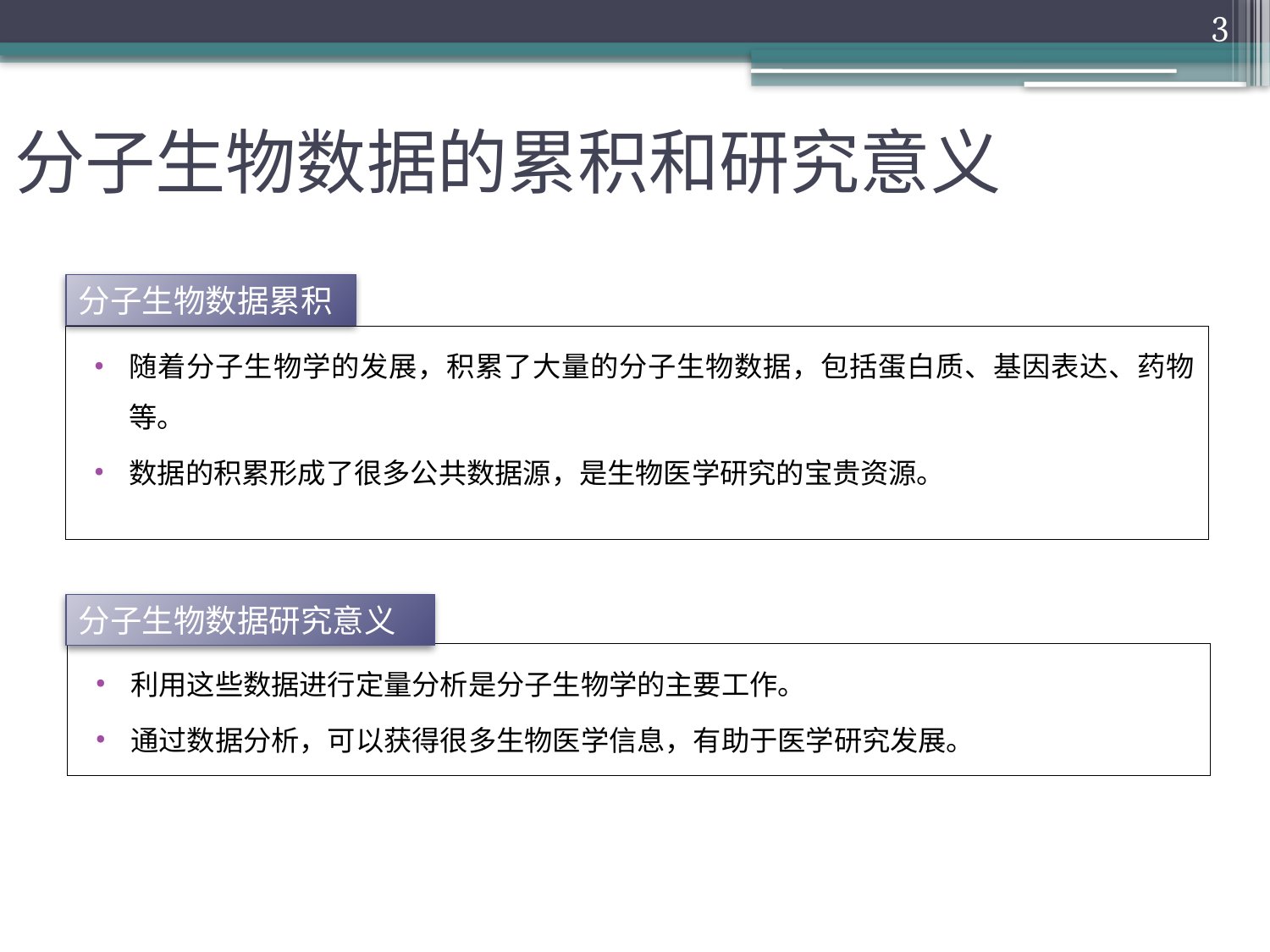

3
# 分子生物数据的累积和研究意义
分子生物数据累积
随着分子生物学的发展，积累了大量的分子生物数据，包括蛋白质、基因表达、药物等。
数据的积累形成了很多公共数据源，是生物医学研究的宝贵资源。
分子生物数据研究意义
利用这些数据进行定量分析是分子生物学的主要工作。
通过数据分析，可以获得很多生物医学信息，有助于医学研究发展。